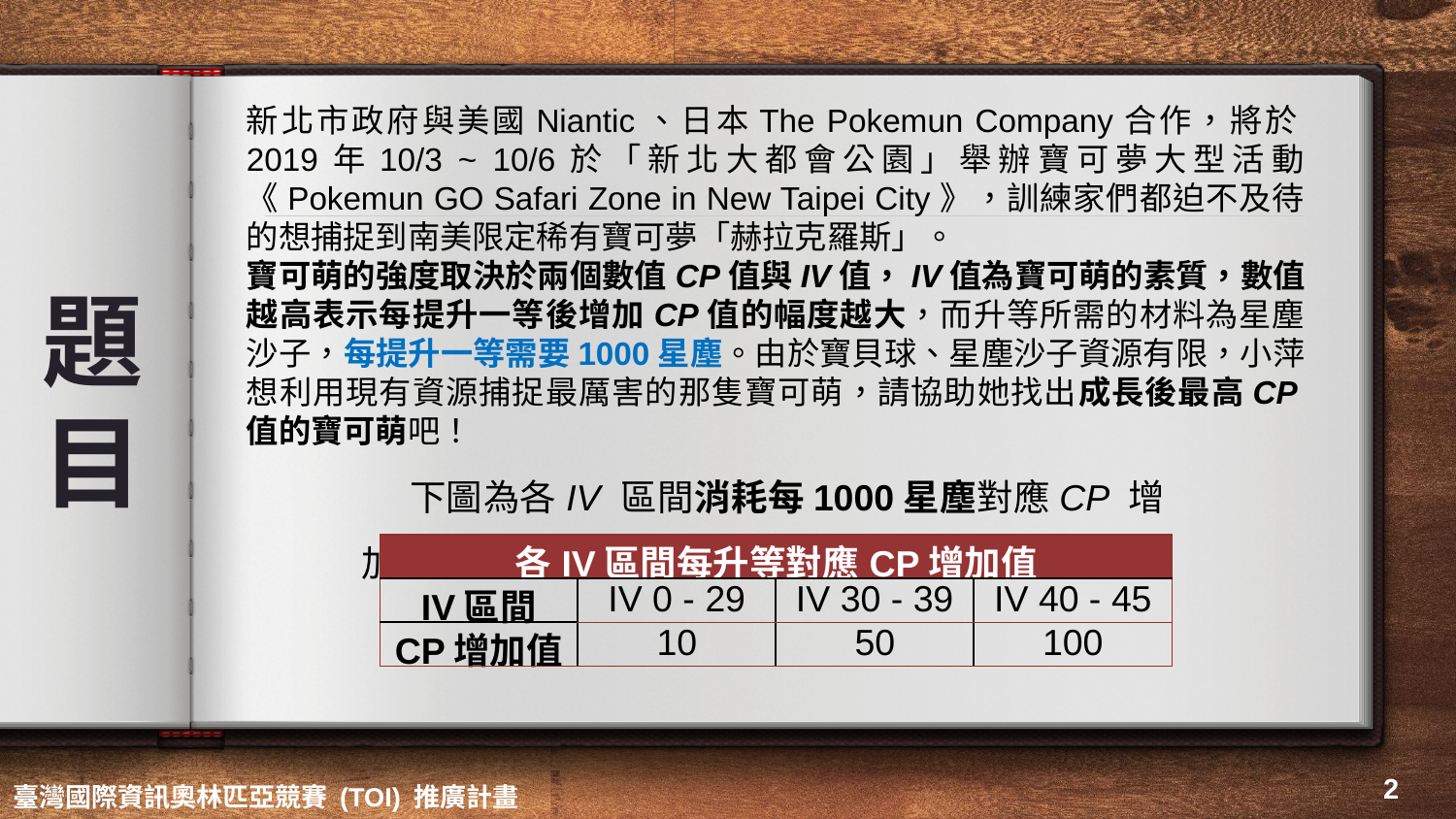

新北市政府與美國Niantic、日本The Pokemun Company合作，將於2019年10/3 ~ 10/6於「新北大都會公園」舉辦寶可夢大型活動《Pokemun GO Safari Zone in New Taipei City》，訓練家們都迫不及待的想捕捉到南美限定稀有寶可夢「赫拉克羅斯」。
寶可萌的強度取決於兩個數值CP值與IV值，IV值為寶可萌的素質，數值越高表示每提升一等後增加CP值的幅度越大，而升等所需的材料為星塵沙子，每提升一等需要1000星塵。由於寶貝球、星塵沙子資源有限，小萍想利用現有資源捕捉最厲害的那隻寶可萌，請協助她找出成長後最高CP值的寶可萌吧！
# 題 目
下圖為各IV 區間消耗每1000星塵對應CP 增加值：
| 各IV區間每升等對應CP增加值 |  |  |  |
| --- | --- | --- | --- |
| IV區間 | IV 0 - 29 | IV 30 - 39 | IV 40 - 45 |
| CP增加值 | 10 | 50 | 100 |
2